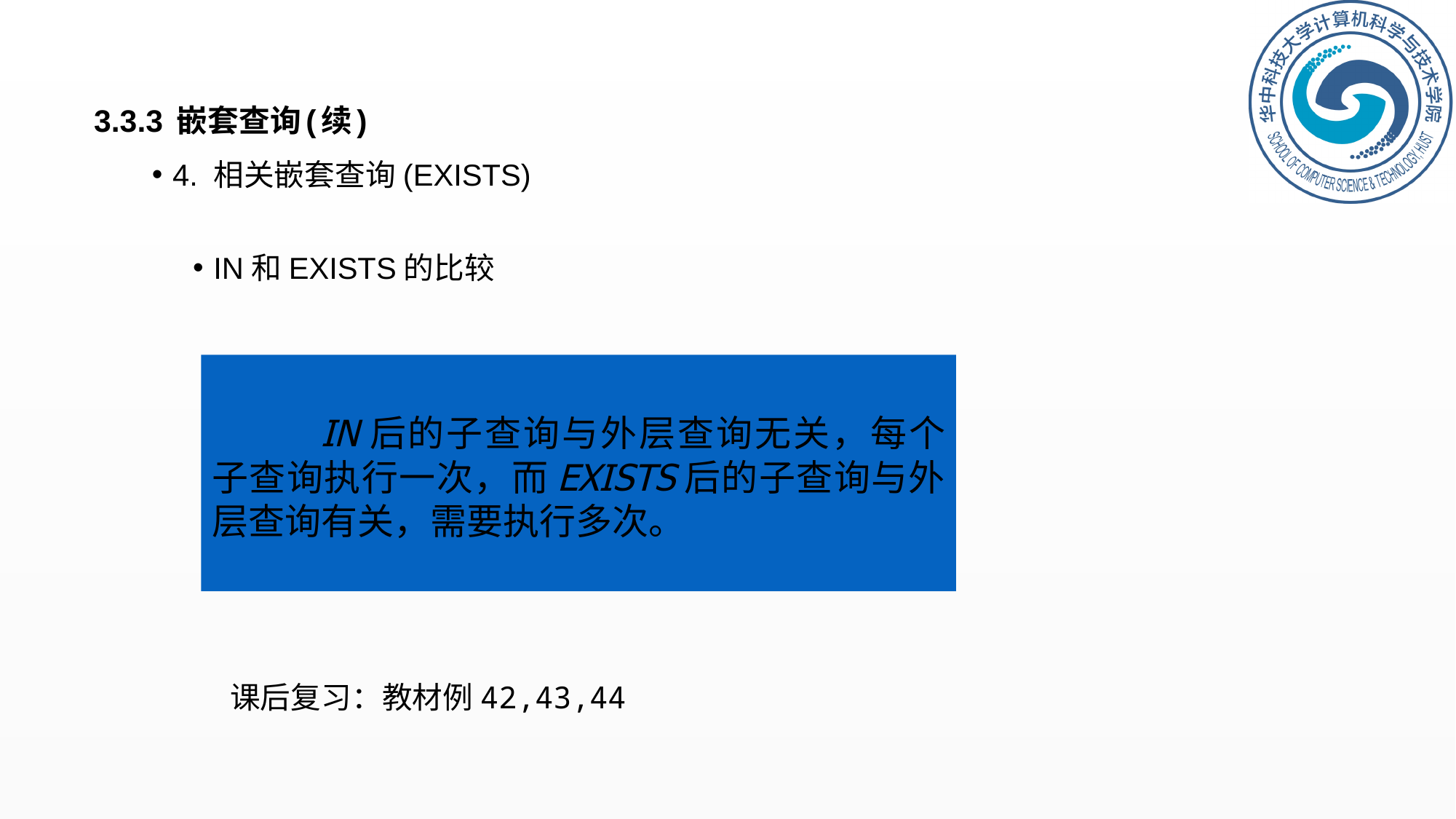

# 3.3.3 嵌套查询(续)
4. 相关嵌套查询(EXISTS)

IN和EXISTS的比较

	IN后的子查询与外层查询无关，每个子查询执行一次，而EXISTS后的子查询与外层查询有关，需要执行多次。
课后复习：教材例42,43,44